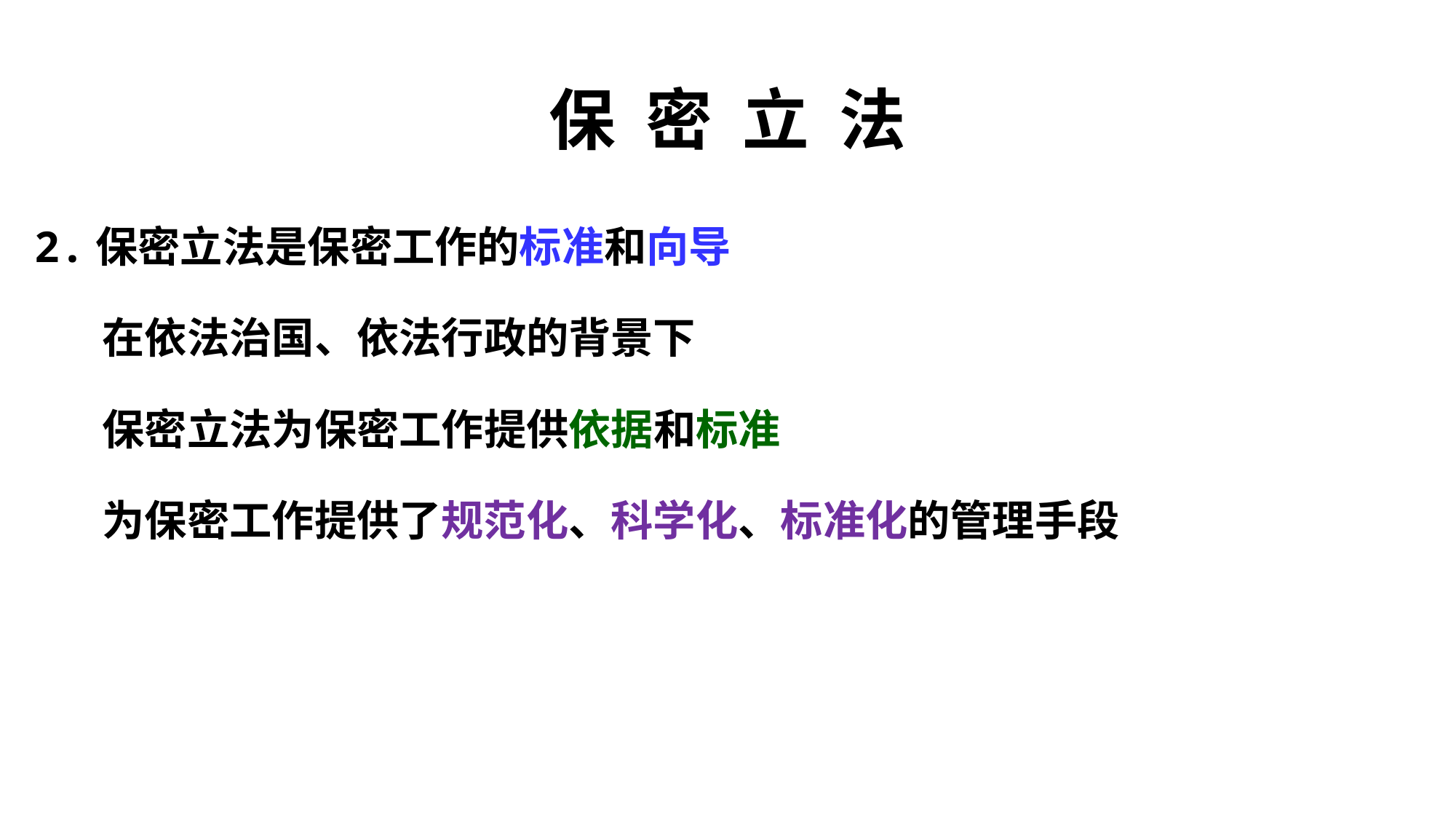

# 保  密  立  法
2.保密立法是保密工作的标准和向导
      在依法治国、依法行政的背景下
      保密立法为保密工作提供依据和标准
      为保密工作提供了规范化、科学化、标准化的管理手段